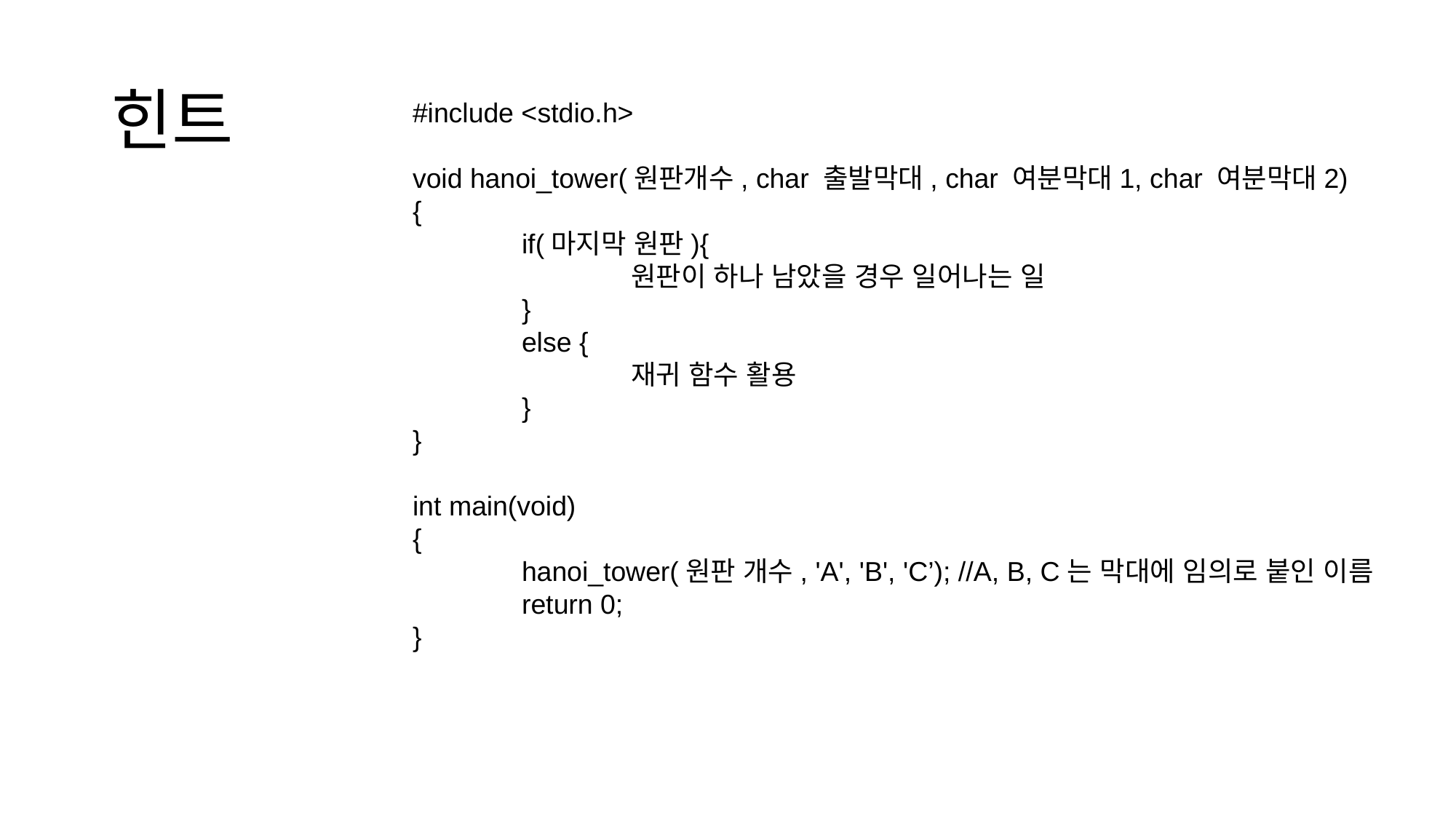

# 힌트
#include <stdio.h>

void hanoi_tower(원판개수, char 출발막대, char 여분막대1, char 여분막대2)
{
	if(마지막 원판){
		원판이 하나 남았을 경우 일어나는 일
	}
	else {
		재귀 함수 활용
	}
}

int main(void)
{
	hanoi_tower(원판 개수, 'A', 'B', 'C’); //A, B, C는 막대에 임의로 붙인 이름
	return 0;
}